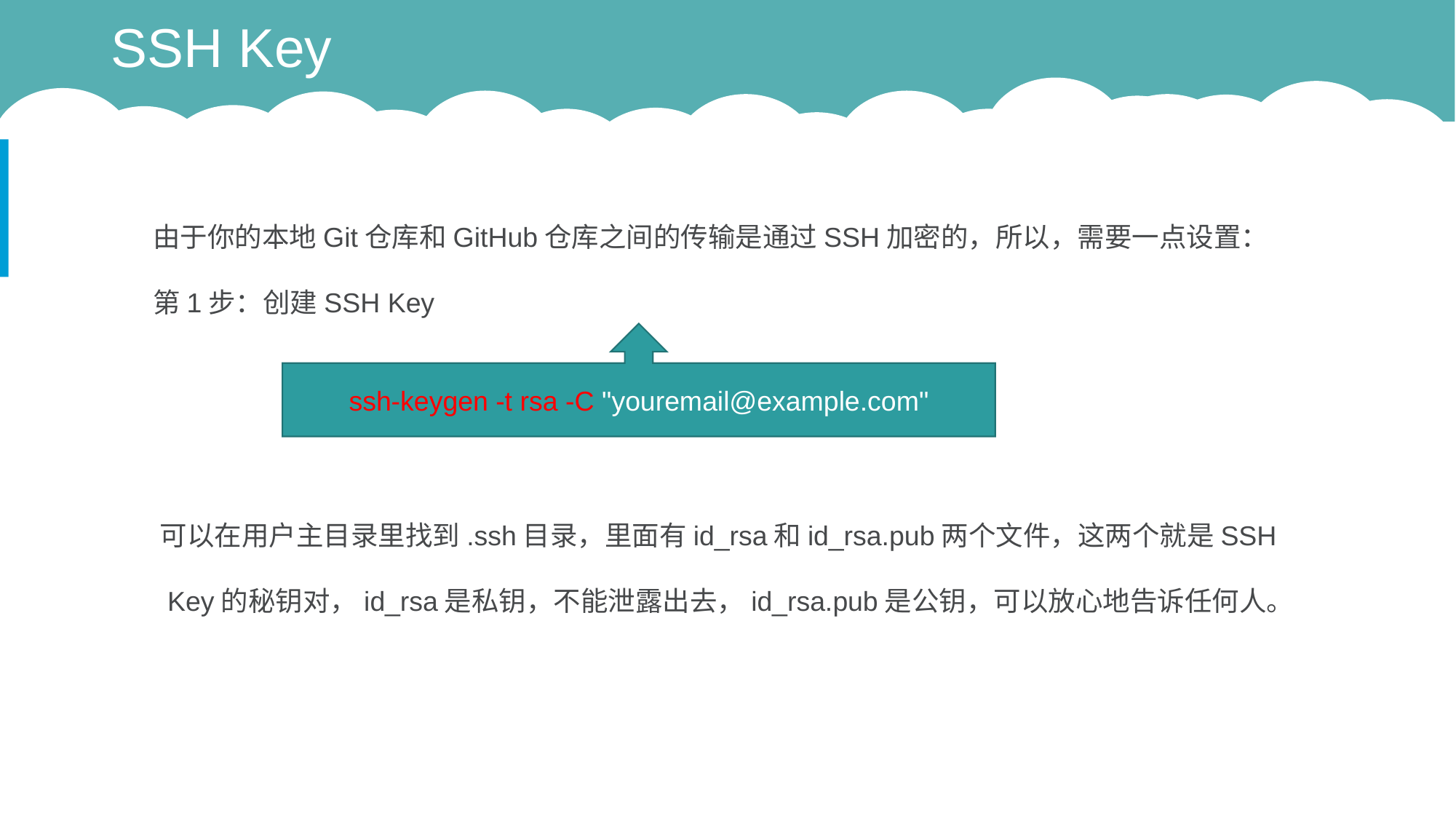

# SSH Key

由于你的本地Git仓库和GitHub仓库之间的传输是通过SSH加密的，所以，需要一点设置：

第1步：创建SSH Key
ssh-keygen -t rsa -C "youremail@example.com"
可以在用户主目录里找到.ssh目录，里面有id_rsa和id_rsa.pub两个文件，这两个就是SSH

 Key的秘钥对，id_rsa是私钥，不能泄露出去，id_rsa.pub是公钥，可以放心地告诉任何人。